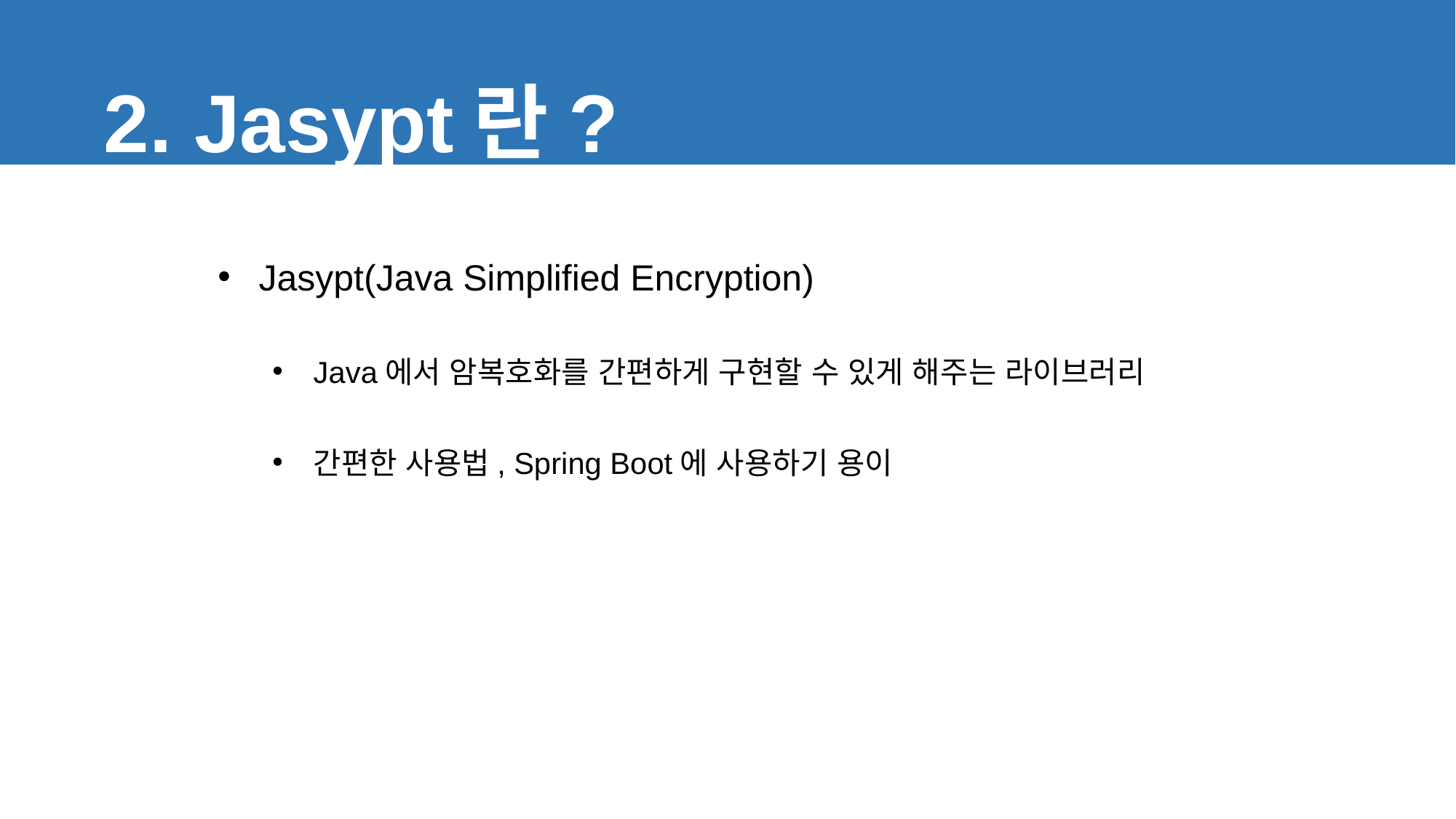

2. Jasypt란?
Jasypt(Java Simplified Encryption)
Java에서 암복호화를 간편하게 구현할 수 있게 해주는 라이브러리
간편한 사용법, Spring Boot에 사용하기 용이